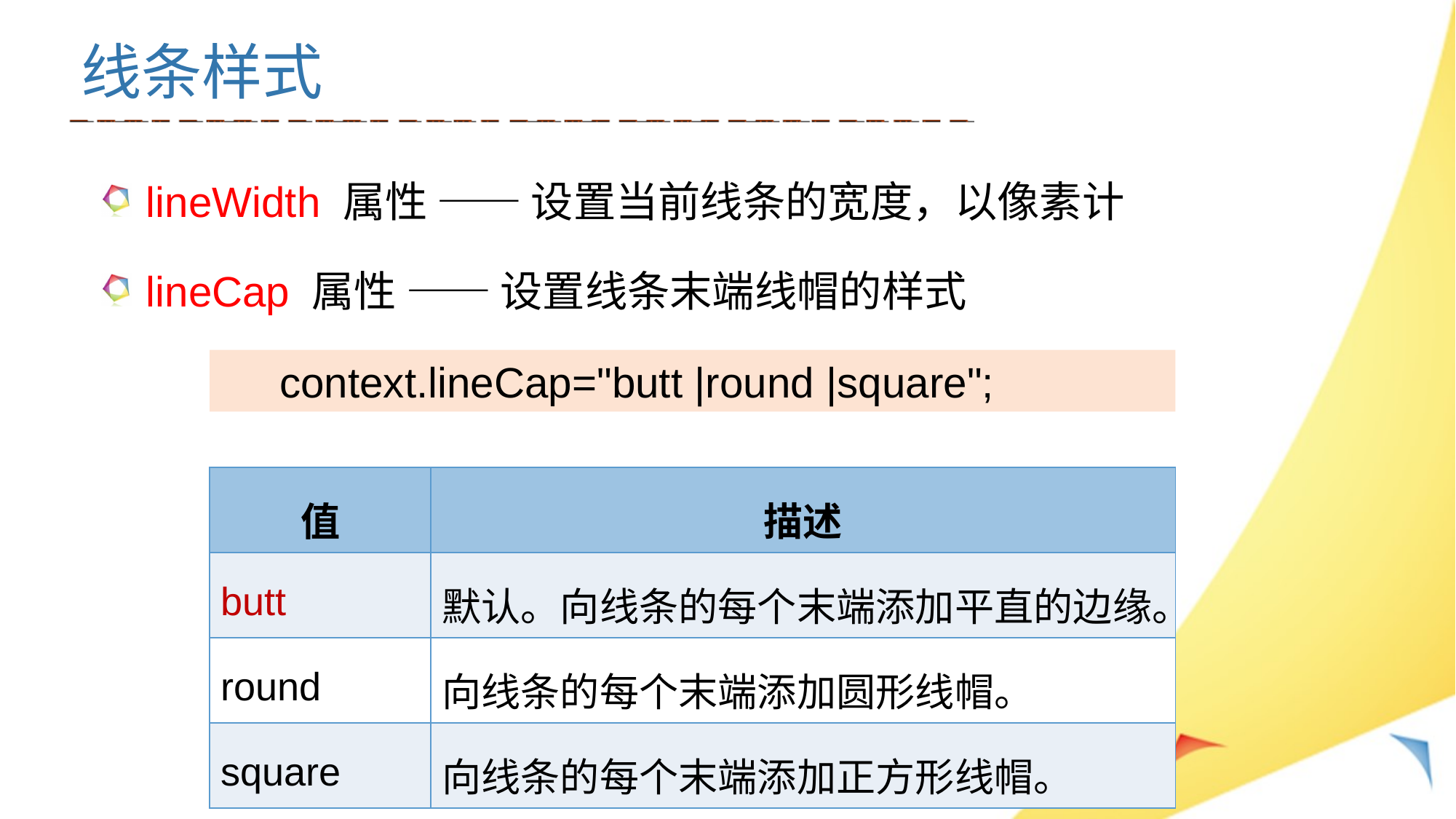

线条样式
lineWidth 属性 —— 设置当前线条的宽度，以像素计
lineCap 属性 —— 设置线条末端线帽的样式
     context.lineCap="butt |round |square";
| 值 | 描述 |
| --- | --- |
| butt | 默认。向线条的每个末端添加平直的边缘。 |
| round | 向线条的每个末端添加圆形线帽。 |
| square | 向线条的每个末端添加正方形线帽。 |